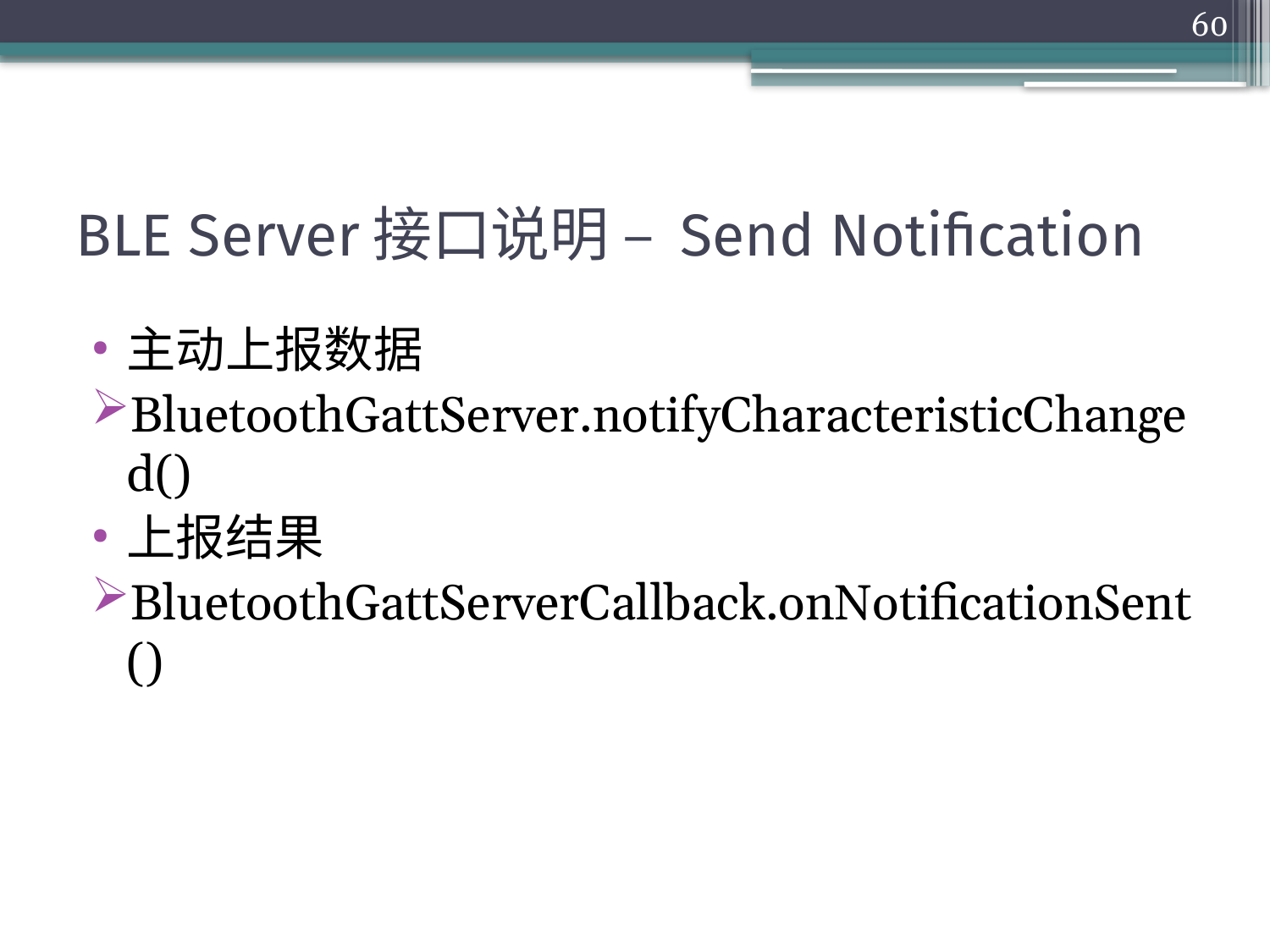

60
# BLE Server接口说明 – Send Notification
主动上报数据
BluetoothGattServer.notifyCharacteristicChanged()
上报结果
BluetoothGattServerCallback.onNotificationSent()